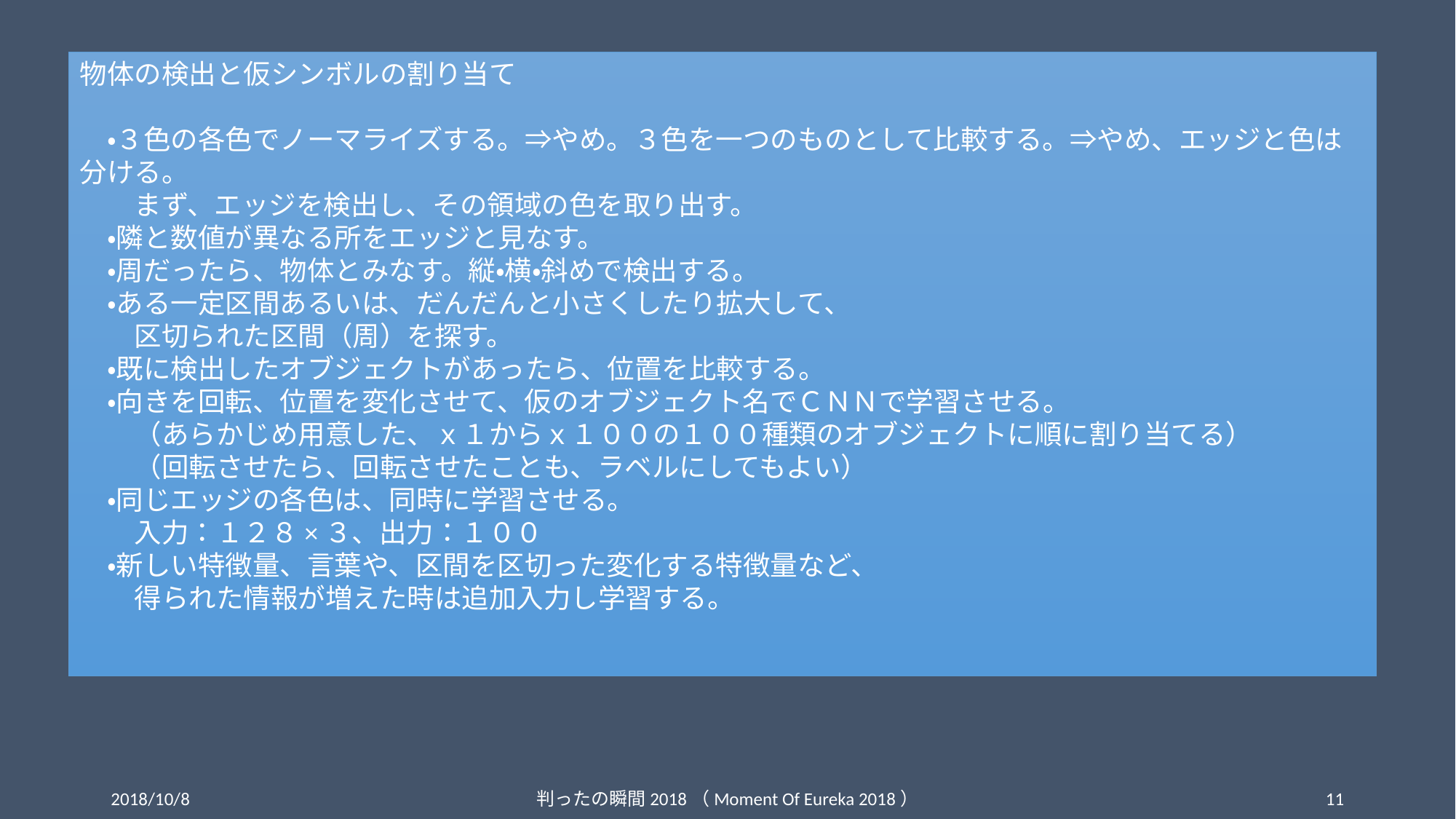

物体の検出と仮シンボルの割り当て

　・３色の各色でノーマライズする。⇒やめ。３色を一つのものとして比較する。⇒やめ、エッジと色は分ける。
　　まず、エッジを検出し、その領域の色を取り出す。
　・隣と数値が異なる所をエッジと見なす。
　・周だったら、物体とみなす。縦・横・斜めで検出する。
　・ある一定区間あるいは、だんだんと小さくしたり拡大して、
　　区切られた区間（周）を探す。
　・既に検出したオブジェクトがあったら、位置を比較する。
　・向きを回転、位置を変化させて、仮のオブジェクト名でＣＮＮで学習させる。
　　（あらかじめ用意した、ｘ１からｘ１００の１００種類のオブジェクトに順に割り当てる）
　　（回転させたら、回転させたことも、ラベルにしてもよい）
　・同じエッジの各色は、同時に学習させる。
　　入力：１２８×３、出力：１００
　・新しい特徴量、言葉や、区間を区切った変化する特徴量など、
　　得られた情報が増えた時は追加入力し学習する。

2018/10/8
判ったの瞬間2018（Moment Of Eureka 2018）
11